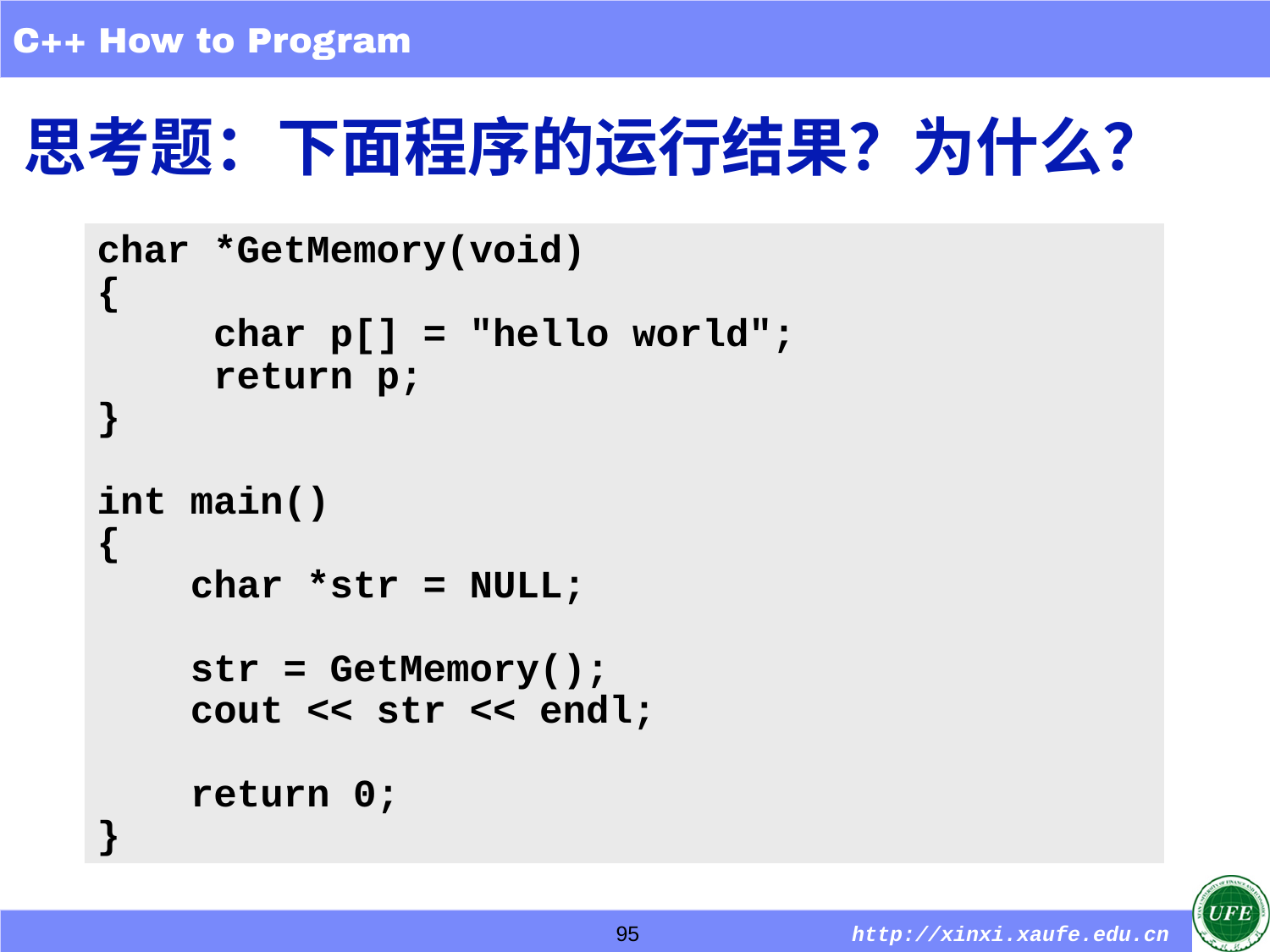

# 思考题：下面程序的运行结果？为什么？
char *GetMemory(void)
{
     char p[] = "hello world";
     return p;
}

int main()
{
    char *str = NULL;

    str = GetMemory();
    cout << str << endl;

    return 0;
}
95